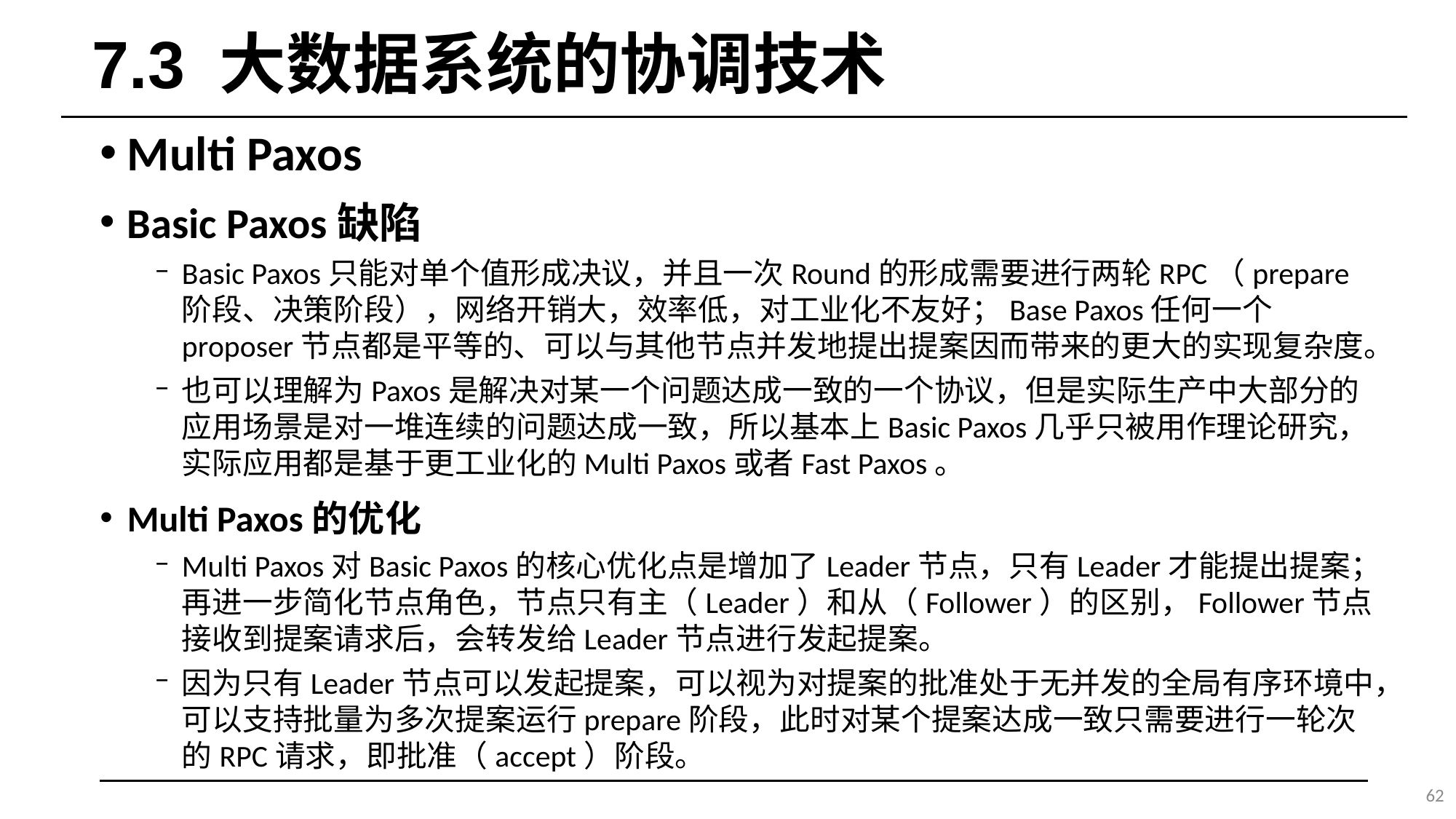

# 7.3 大数据系统的协调技术
Multi Paxos
Basic Paxos缺陷
Basic Paxos只能对单个值形成决议，并且一次Round的形成需要进行两轮RPC（prepare阶段、决策阶段），网络开销大，效率低，对工业化不友好；Base Paxos任何一个proposer节点都是平等的、可以与其他节点并发地提出提案因而带来的更大的实现复杂度。
也可以理解为Paxos是解决对某一个问题达成一致的一个协议，但是实际生产中大部分的应用场景是对一堆连续的问题达成一致，所以基本上Basic Paxos几乎只被用作理论研究，实际应用都是基于更工业化的Multi Paxos或者Fast Paxos。
Multi Paxos的优化
Multi Paxos对Basic Paxos的核心优化点是增加了Leader节点，只有Leader才能提出提案；再进一步简化节点角色，节点只有主（Leader）和从（Follower）的区别，Follower节点接收到提案请求后，会转发给Leader节点进行发起提案。
因为只有Leader节点可以发起提案，可以视为对提案的批准处于无并发的全局有序环境中，可以支持批量为多次提案运行prepare阶段，此时对某个提案达成一致只需要进行一轮次的RPC请求，即批准（accept）阶段。

62